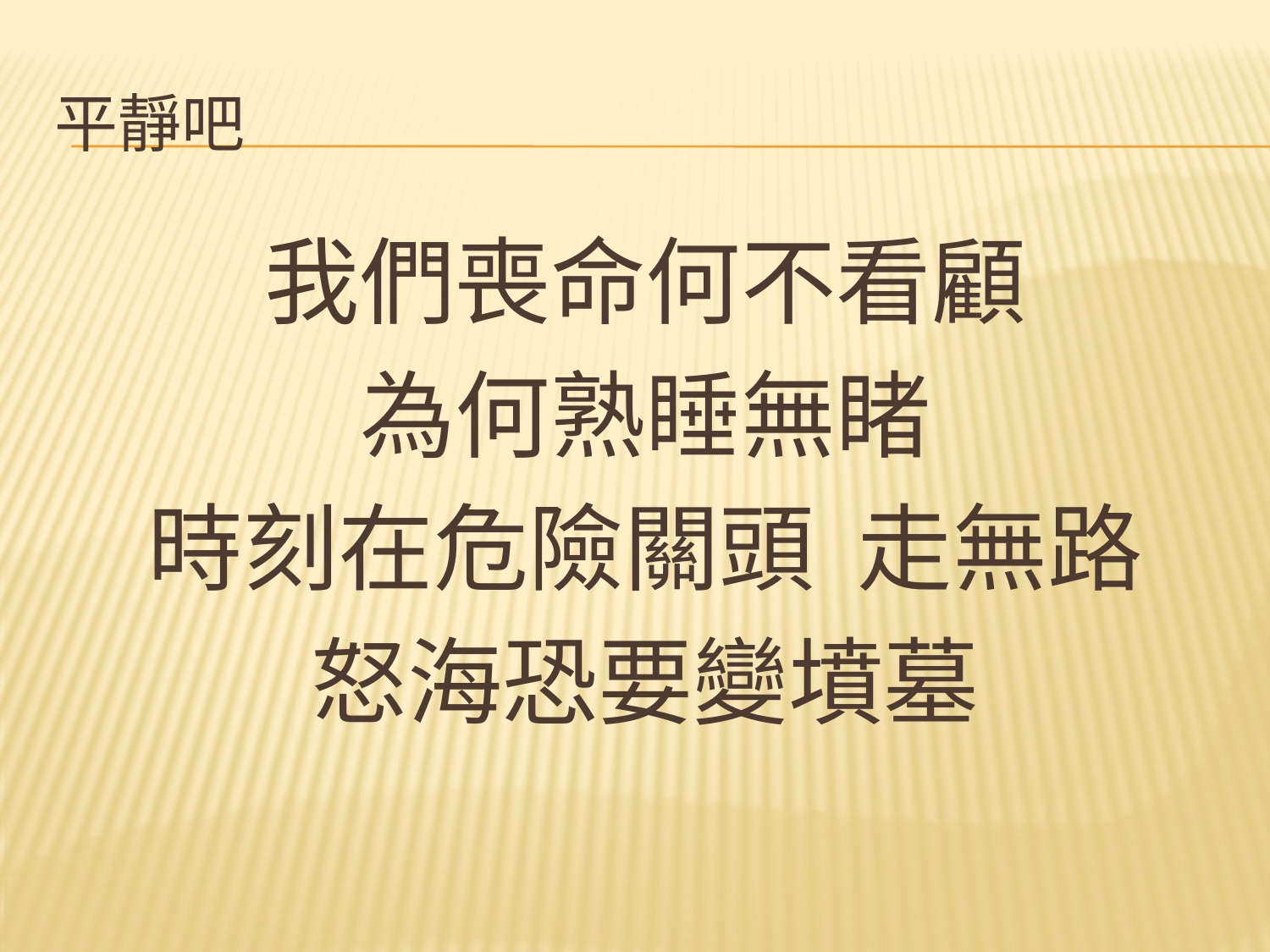

# 平靜吧
我們喪命何不看顧
為何熟睡無睹
時刻在危險關頭  走無路
怒海恐要變墳墓